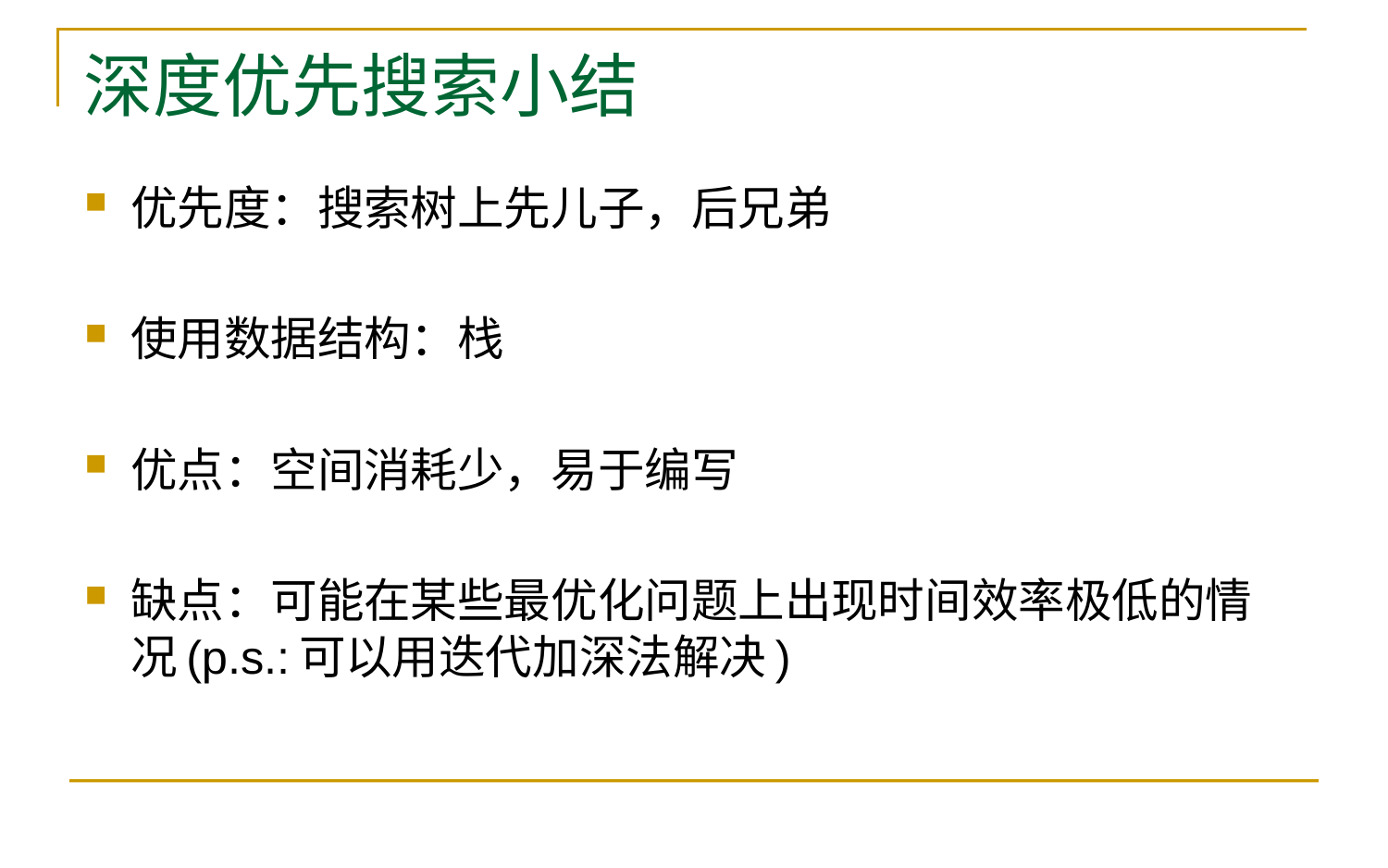

# 深度优先搜索小结
优先度：搜索树上先儿子，后兄弟

使用数据结构：栈

优点：空间消耗少，易于编写

缺点：可能在某些最优化问题上出现时间效率极低的情况(p.s.:可以用迭代加深法解决)